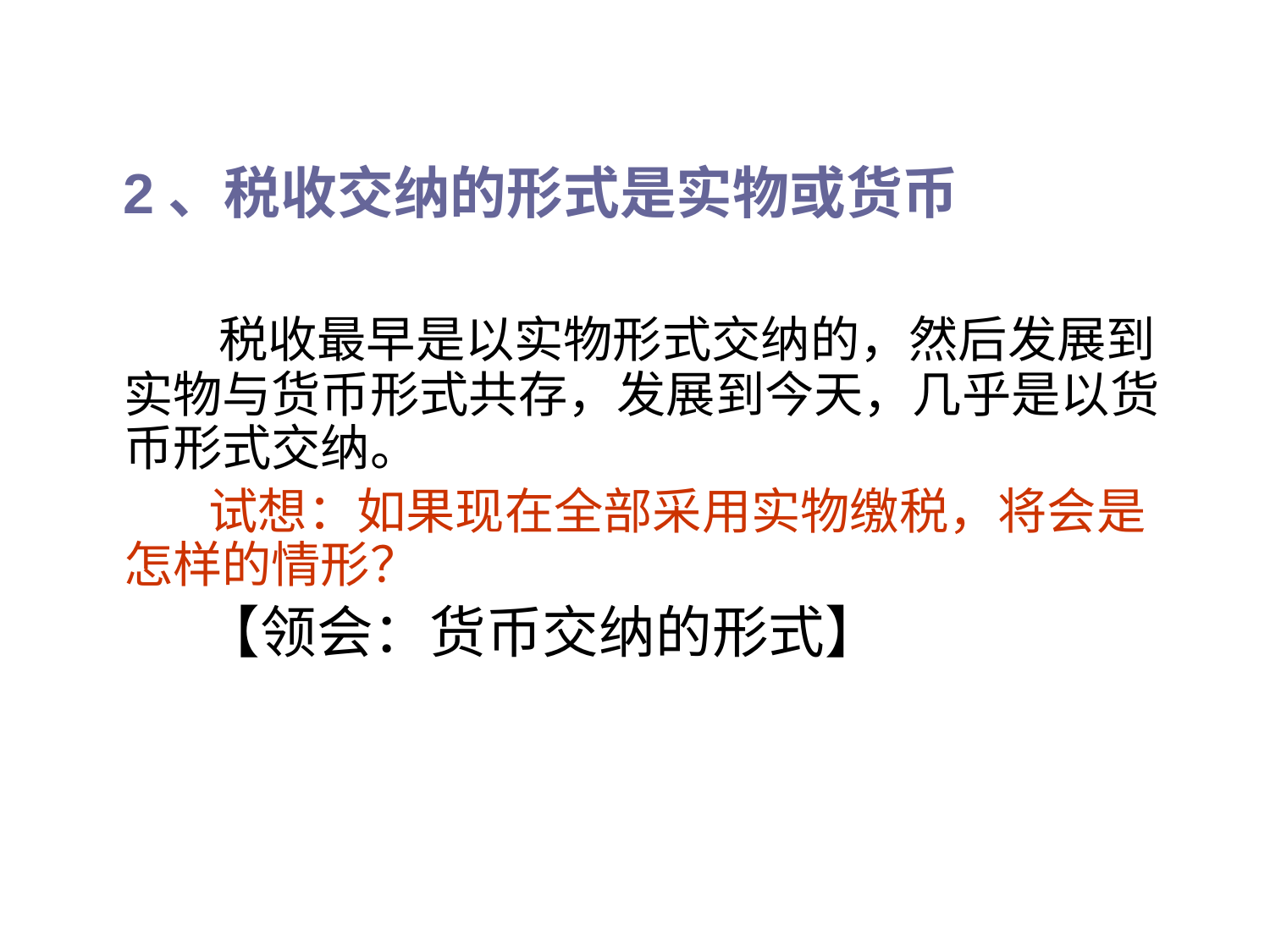

2、税收交纳的形式是实物或货币

          税收最早是以实物形式交纳的，然后发展到实物与货币形式共存，发展到今天，几乎是以货币形式交纳。
           试想：如果现在全部采用实物缴税，将会是怎样的情形？
         【领会：货币交纳的形式】